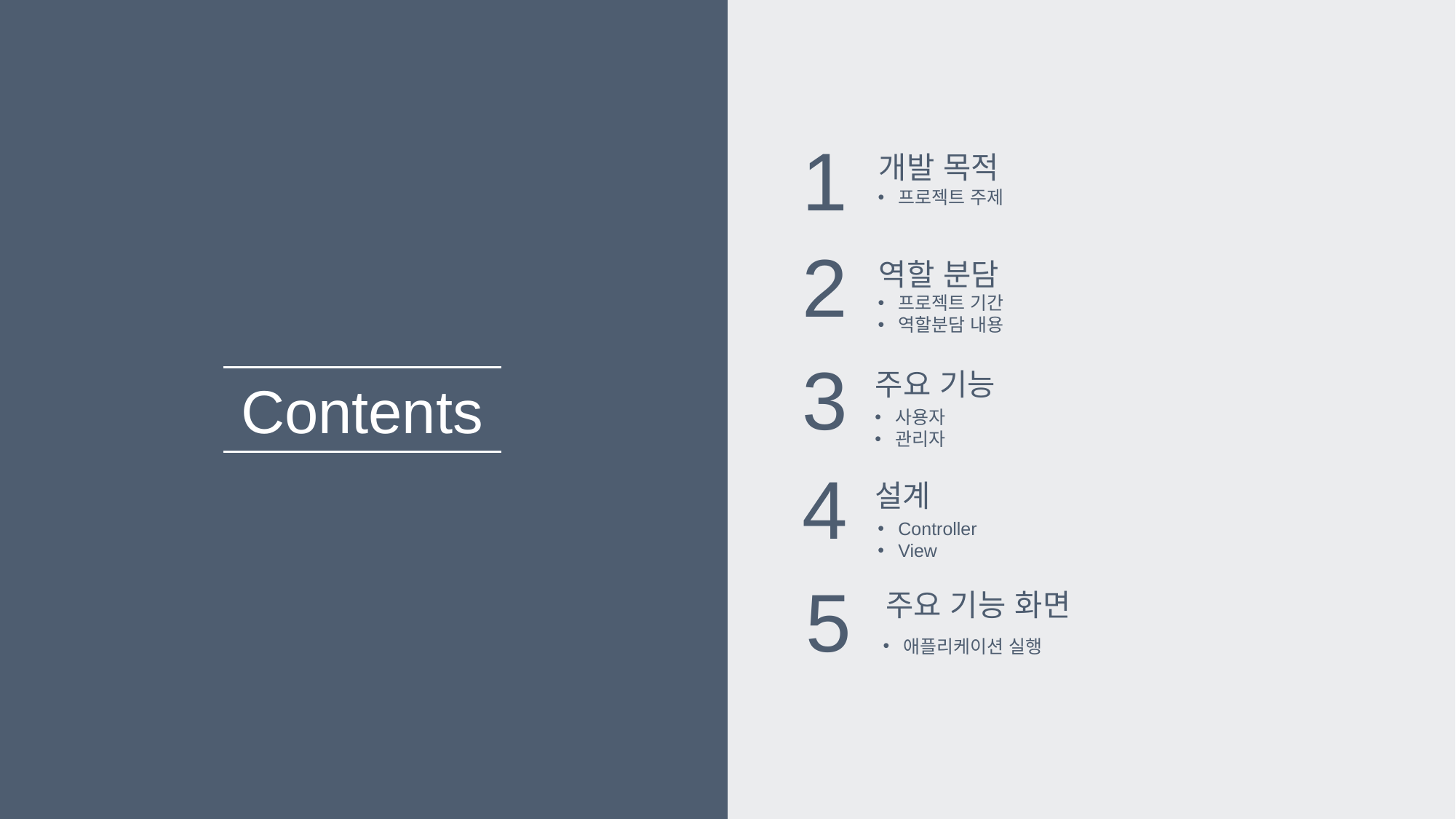

1
개발 목적
프로젝트 주제
2
역할 분담
프로젝트 기간
역할분담 내용
3
주요 기능
Contents
사용자
관리자
4
설계
Controller
View
5
주요 기능 화면
애플리케이션 실행